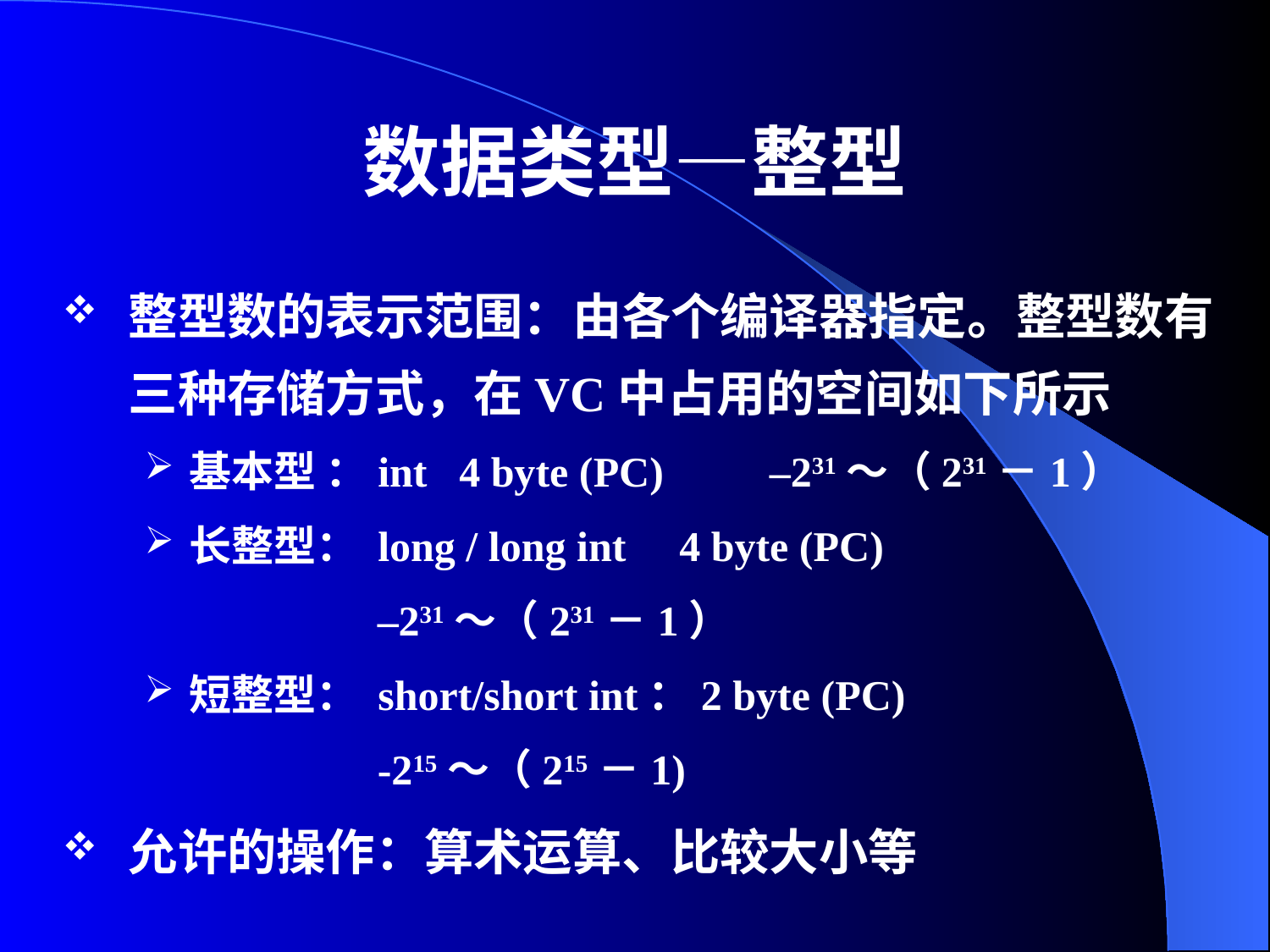

# 数据类型—整型
整型数的表示范围：由各个编译器指定。整型数有三种存储方式，在VC中占用的空间如下所示
基本型 ：int   4 byte (PC)          –231～（231－1）
长整型： long / long int     4 byte (PC)
                      –231～（231－1）
短整型： short/short int：2 byte (PC)
                      -215～（215－1)
允许的操作：算术运算、比较大小等